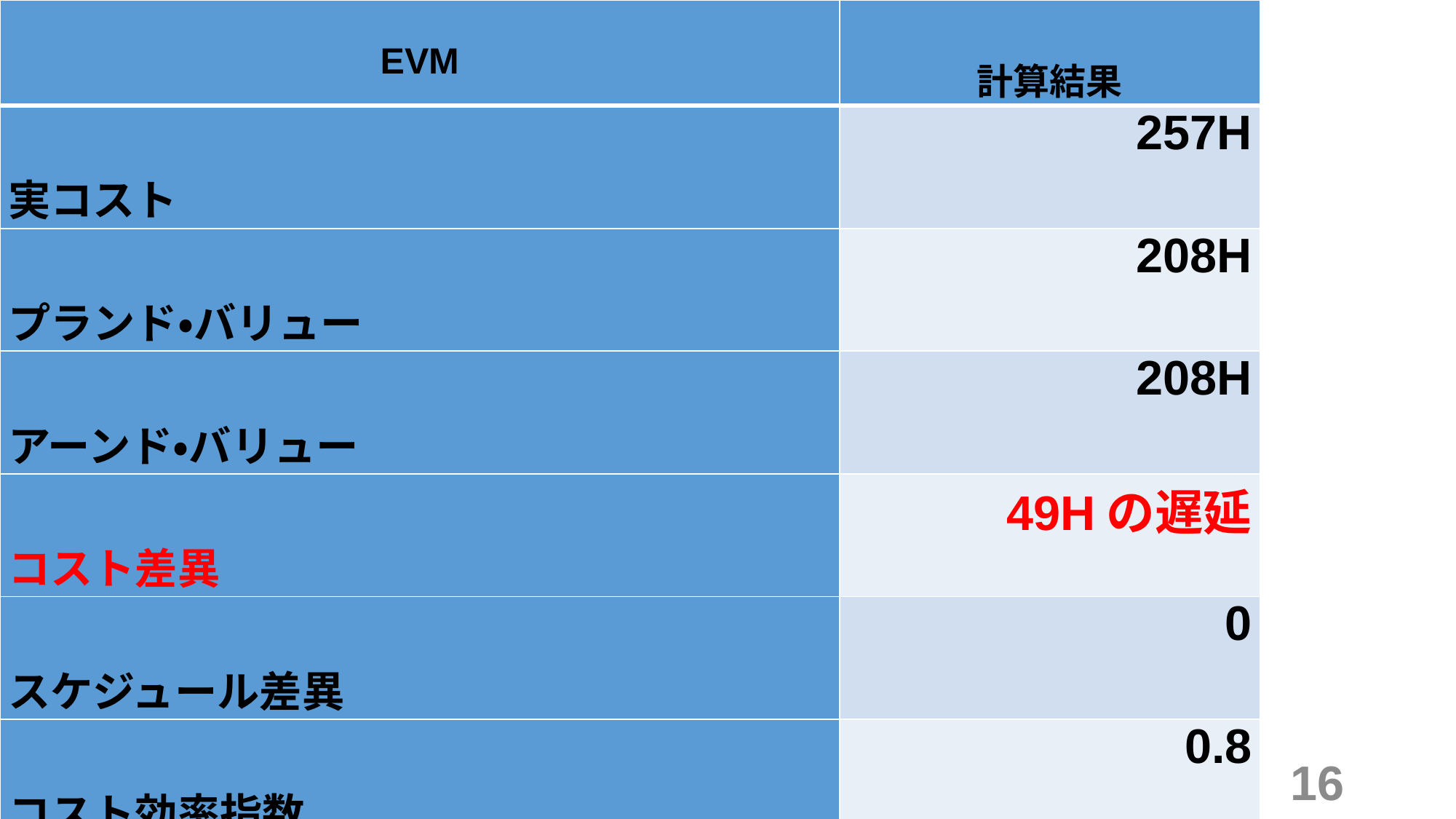

| EVM | 計算結果 |
| --- | --- |
| 実コスト | 257H |
| プランド・バリュー | 208H |
| アーンド・バリュー | 208H |
| コスト差異 | 49Hの遅延 |
| スケジュール差異 | 0 |
| コスト効率指数 | 0.8 |
| スケジュール効率指数 | 1 |
16